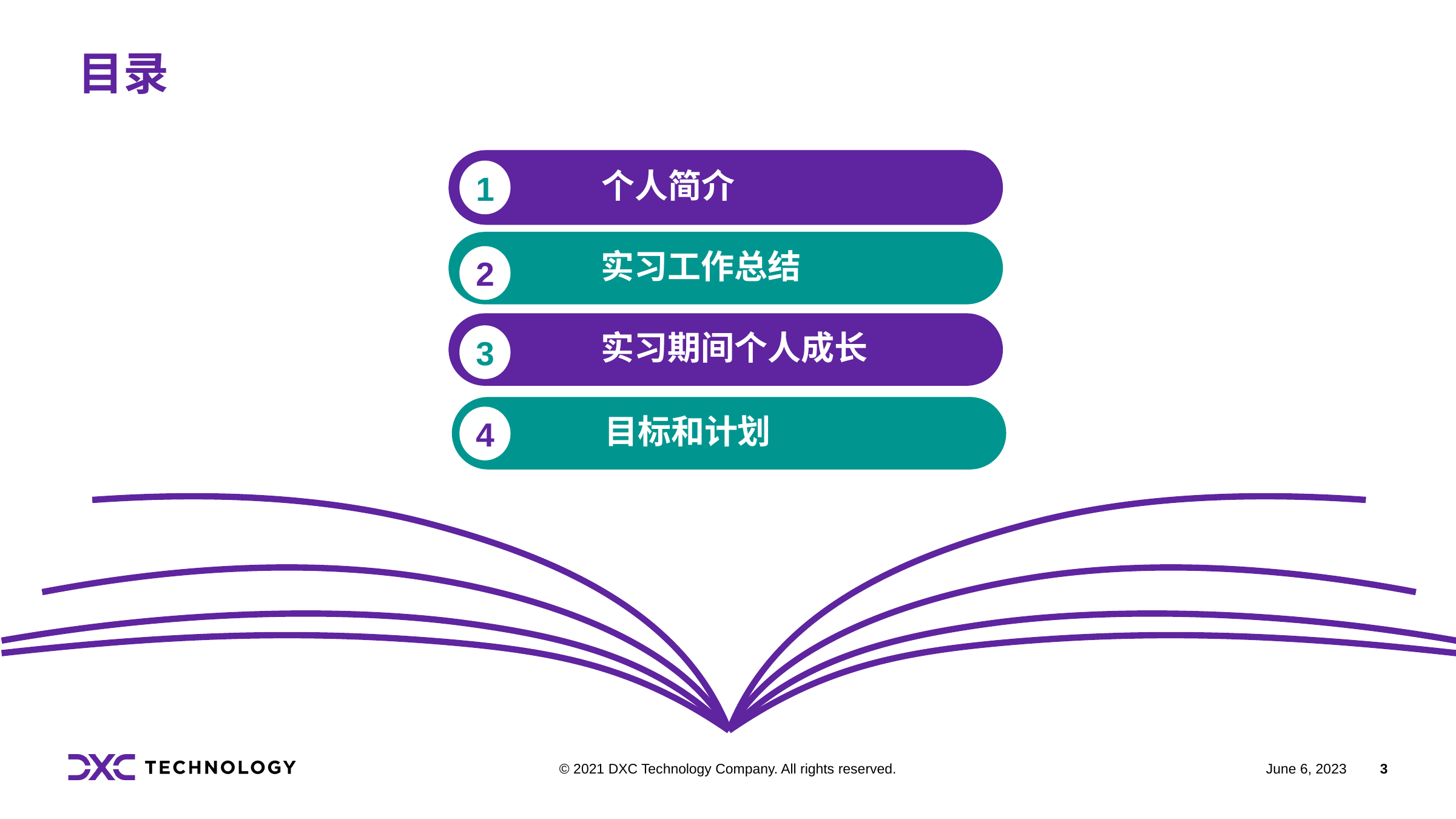

目录
个人简介
1
实习工作总结
2
实习期间个人成长
3
目标和计划
4